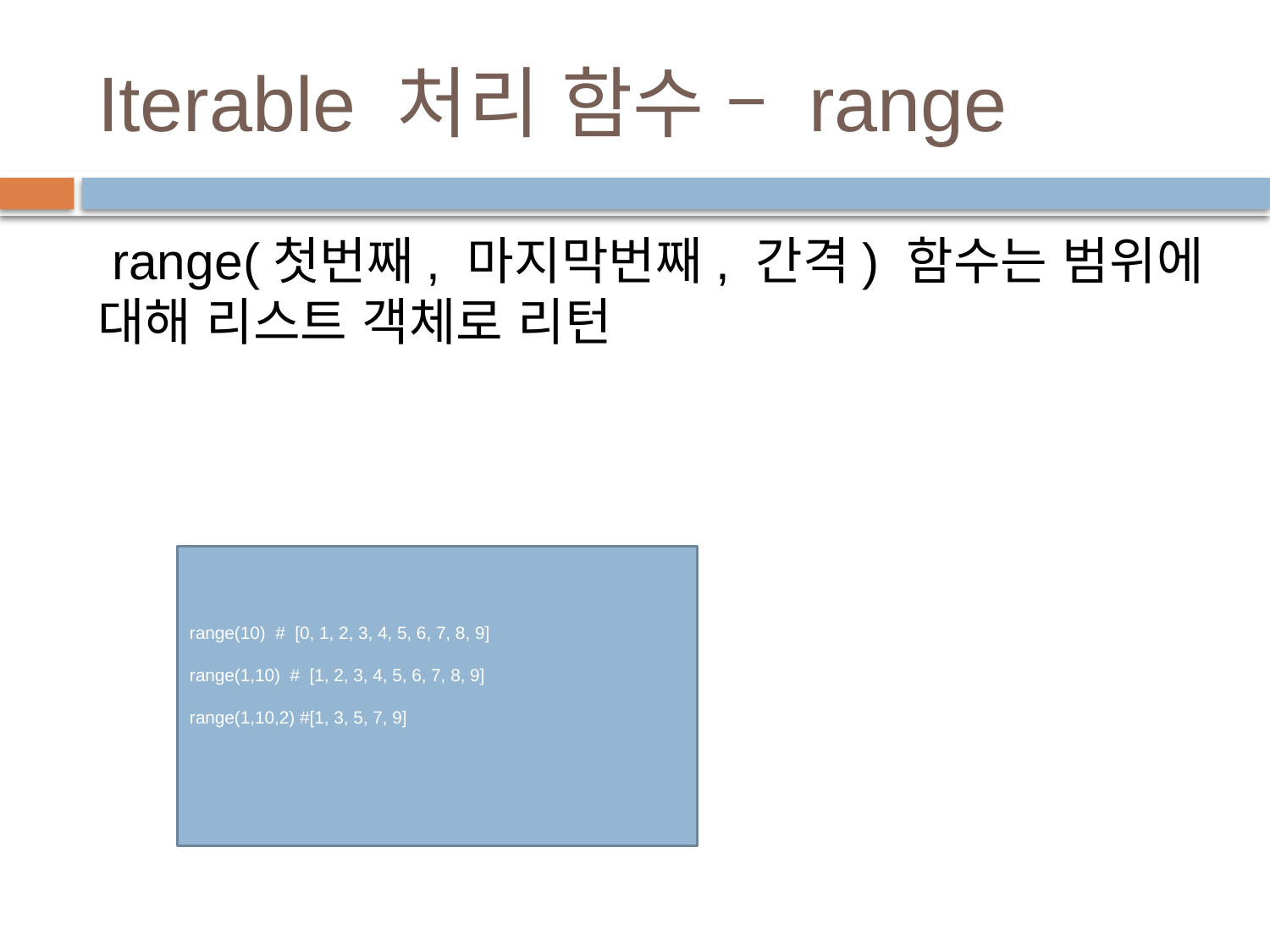

# Iterable 처리 함수 – range
 range(첫번째, 마지막번째, 간격) 함수는 범위에 대해 리스트 객체로 리턴
range(10)  #  [0, 1, 2, 3, 4, 5, 6, 7, 8, 9]

range(1,10)  #  [1, 2, 3, 4, 5, 6, 7, 8, 9]

range(1,10,2) #[1, 3, 5, 7, 9]